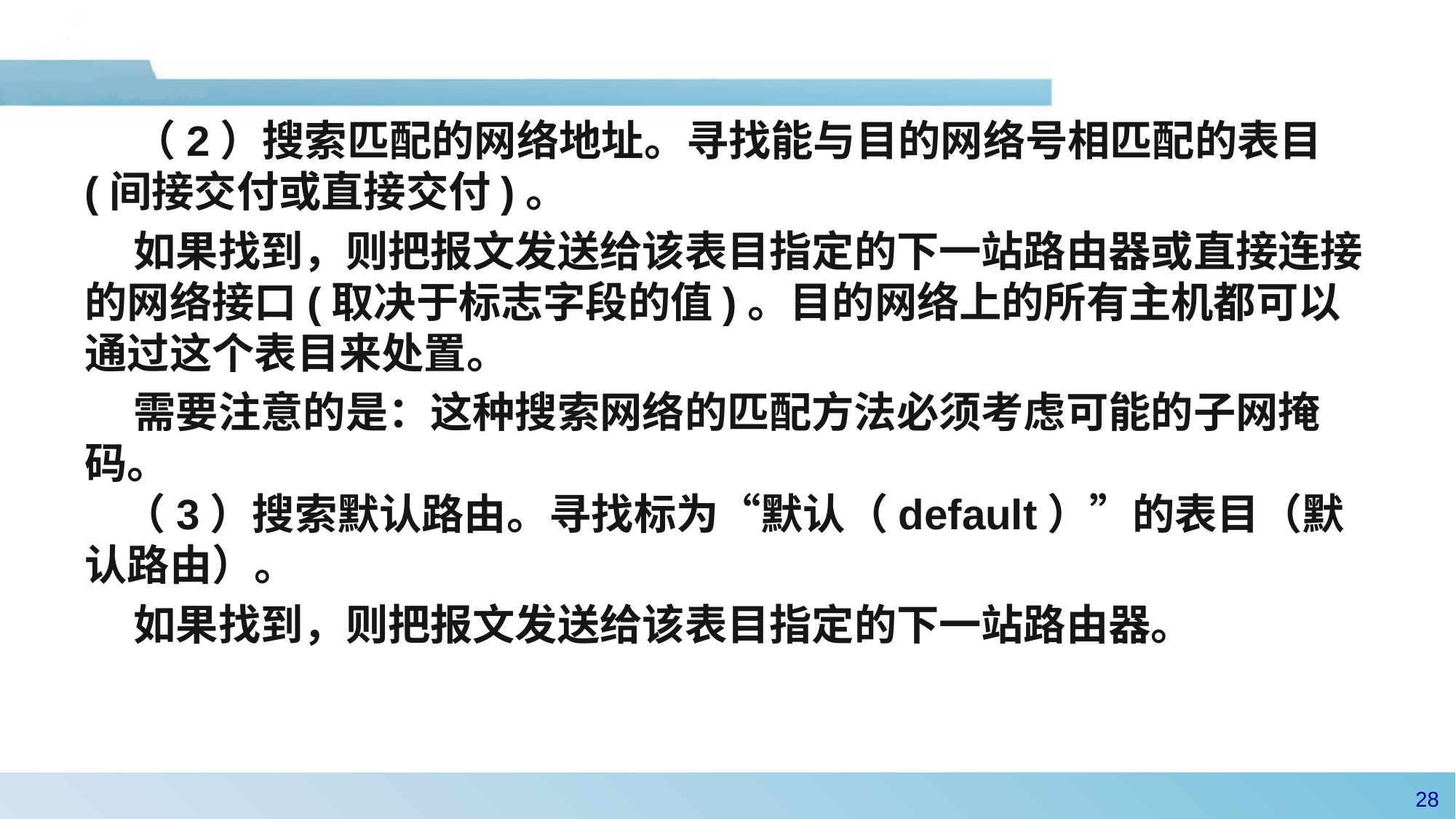

（2）搜索匹配的网络地址。寻找能与目的网络号相匹配的表目(间接交付或直接交付)。
    如果找到，则把报文发送给该表目指定的下一站路由器或直接连接的网络接口(取决于标志字段的值)。目的网络上的所有主机都可以通过这个表目来处置。
    需要注意的是：这种搜索网络的匹配方法必须考虑可能的子网掩码。
    （3）搜索默认路由。寻找标为“默认（default）”的表目（默认路由）。
    如果找到，则把报文发送给该表目指定的下一站路由器。
28